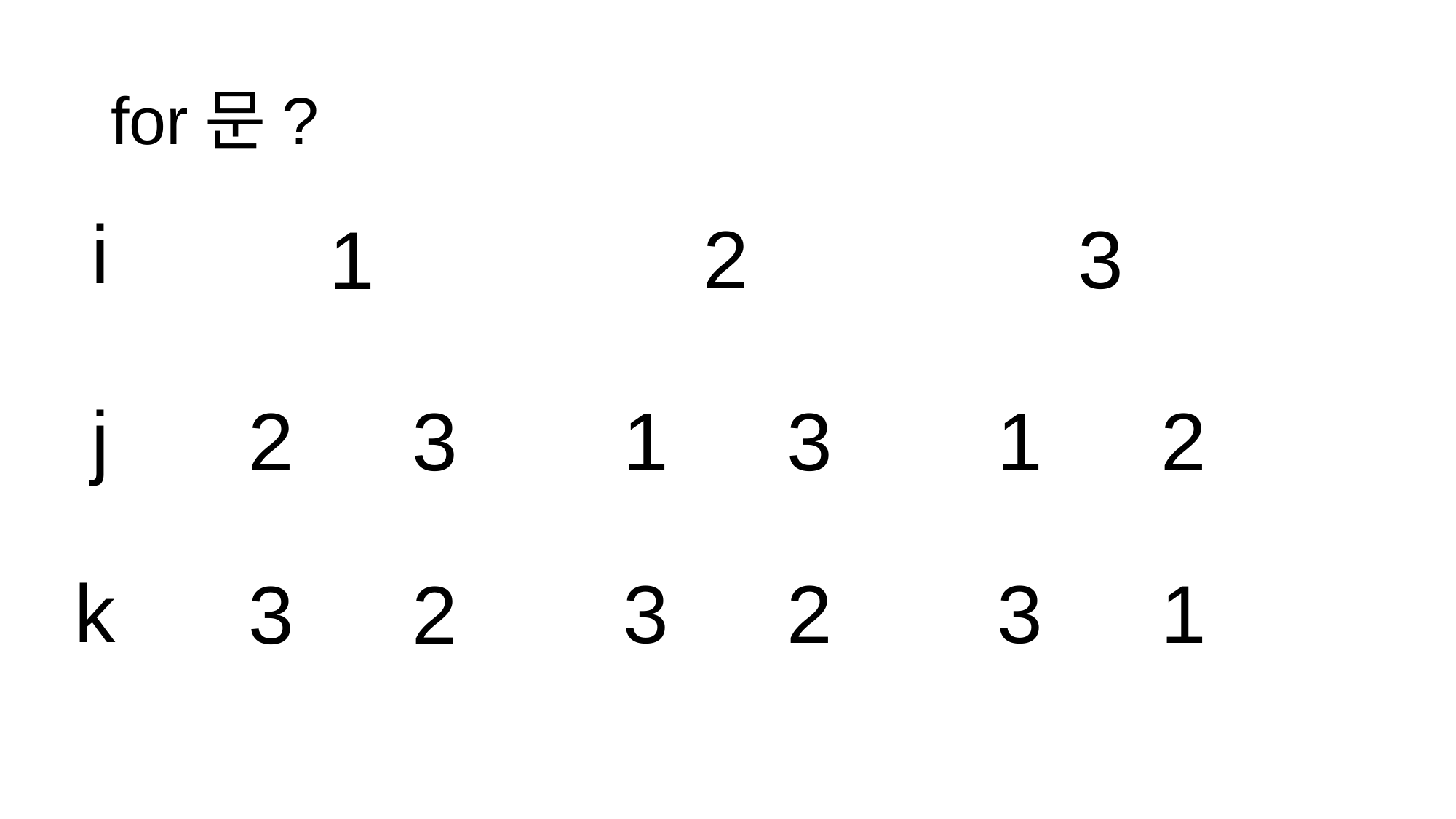

# for문?
i
2
1
3
3
2
3
1
2
3
1
1
2
3
3
2
j
k